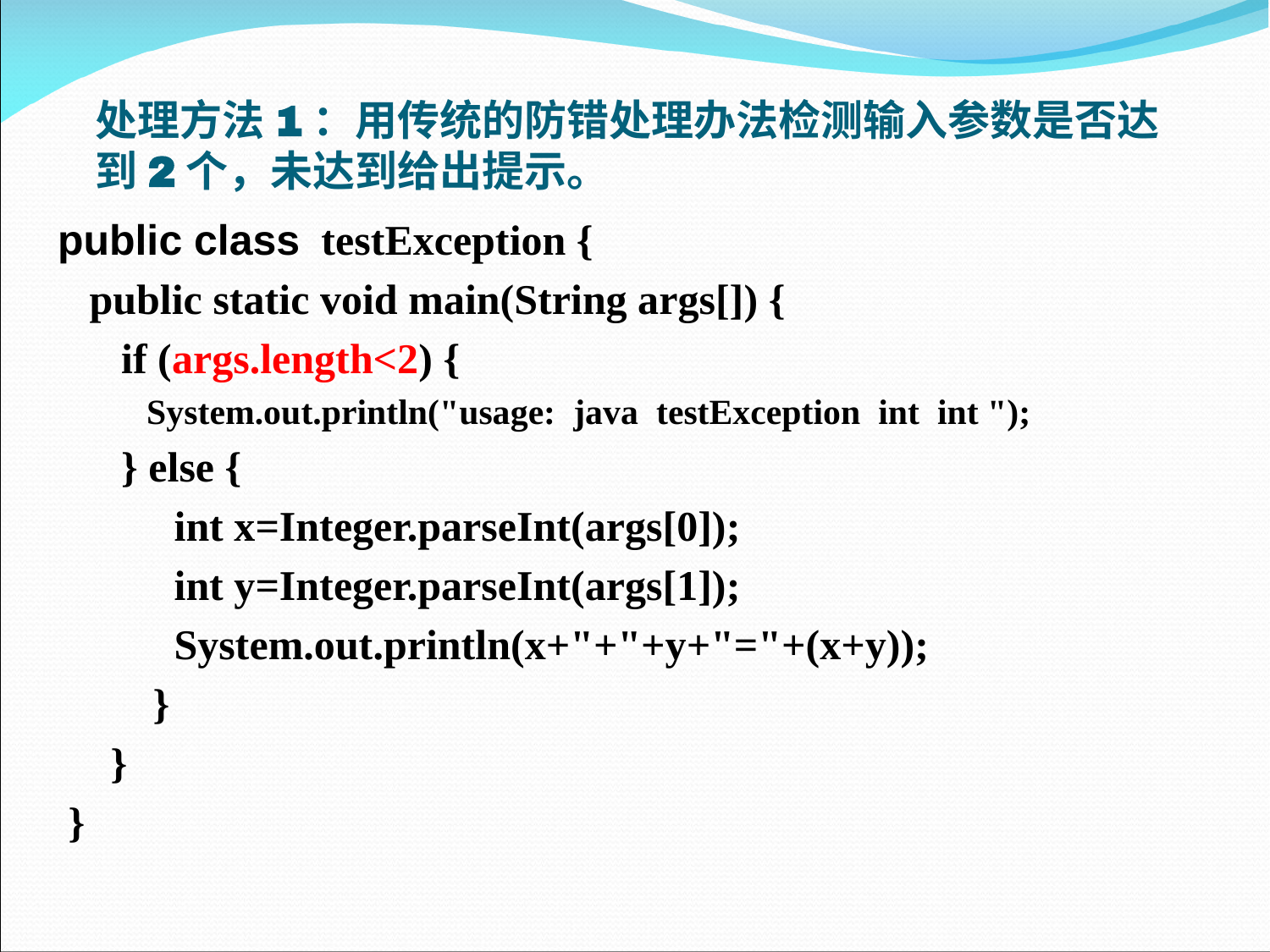

# 处理方法1：用传统的防错处理办法检测输入参数是否达 到2个，未达到给出提示。
public class  testException {
   public static void main(String args[]) {
      if (args.length<2) {
          System.out.println("usage:  java  testException  int  int ");
      } else {
           int x=Integer.parseInt(args[0]);
           int y=Integer.parseInt(args[1]);
           System.out.println(x+"+"+y+"="+(x+y));
         }
     }
 }